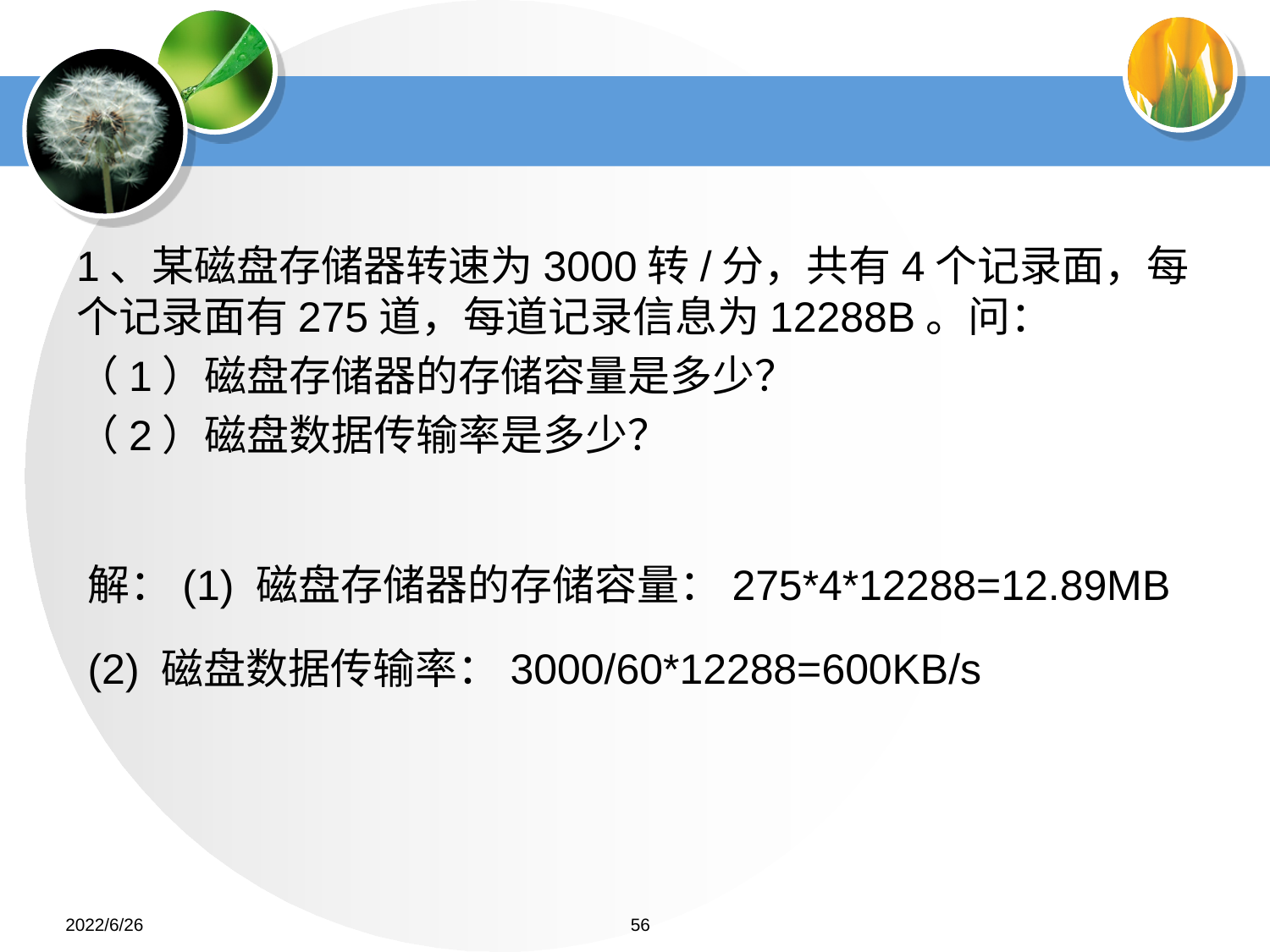

#
1、某磁盘存储器转速为3000转/分，共有4个记录面，每个记录面有275道，每道记录信息为12288B。问：
（1）磁盘存储器的存储容量是多少？
（2）磁盘数据传输率是多少？
解：(1) 磁盘存储器的存储容量：275*4*12288=12.89MB
(2) 磁盘数据传输率：3000/60*12288=600KB/s

2022/6/26
56